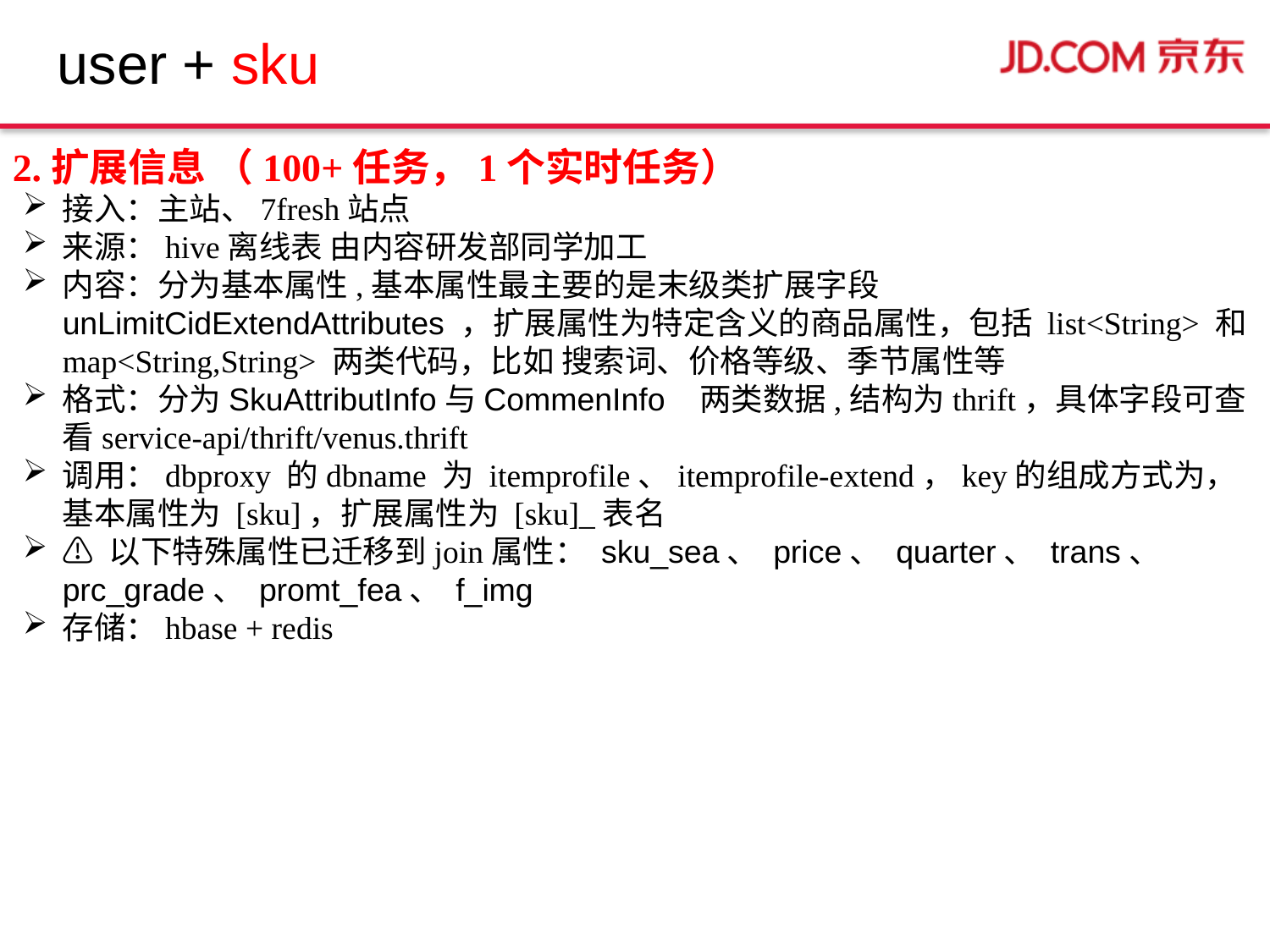

# user + sku
2.扩展信息 （100+任务，1个实时任务）
接入：主站、7fresh站点
来源：hive离线表 由内容研发部同学加工
内容：分为基本属性,基本属性最主要的是末级类扩展字段 unLimitCidExtendAttributes ，扩展属性为特定含义的商品属性，包括 list<String> 和map<String,String> 两类代码，比如 搜索词、价格等级、季节属性等
格式：分为SkuAttributInfo与CommenInfo   两类数据,结构为thrift，具体字段可查看service-api/thrift/venus.thrift
调用：dbproxy 的dbname 为 itemprofile、itemprofile-extend，key的组成方式为，基本属性为 [sku]，扩展属性为 [sku]_表名
⚠️ 以下特殊属性已迁移到join属性： sku_sea、 price、 quarter、 trans、 prc_grade、 promt_fea、 f_img
存储：hbase + redis